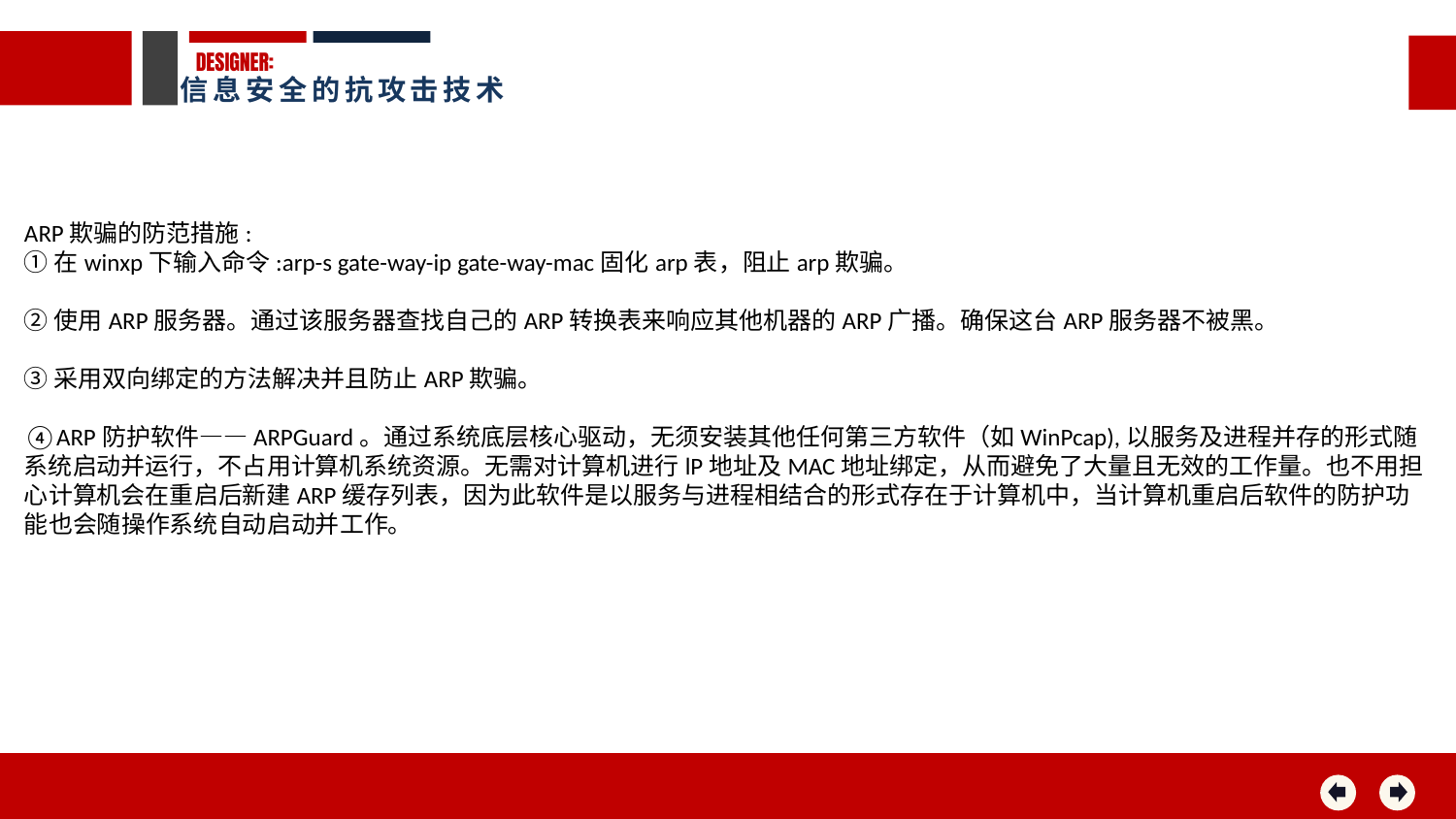

DESIGNER:
信息安全的抗攻击技术
ARP欺骗的防范措施:
①在winxp下输入命令:arp-s gate-way-ip gate-way-mac固化arp表，阻止arp欺骗。

②使用ARP服务器。通过该服务器查找自己的ARP转换表来响应其他机器的ARP广播。确保这台ARP服务器不被黑。

③采用双向绑定的方法解决并且防止ARP欺骗。

④ARP防护软件―—ARPGuard。通过系统底层核心驱动，无须安装其他任何第三方软件（如WinPcap),以服务及进程并存的形式随系统启动并运行，不占用计算机系统资源。无需对计算机进行lP地址及MAC地址绑定，从而避免了大量且无效的工作量。也不用担心计算机会在重启后新建ARP缓存列表，因为此软件是以服务与进程相结合的形式存在于计算机中，当计算机重启后软件的防护功能也会随操作系统自动启动并工作。